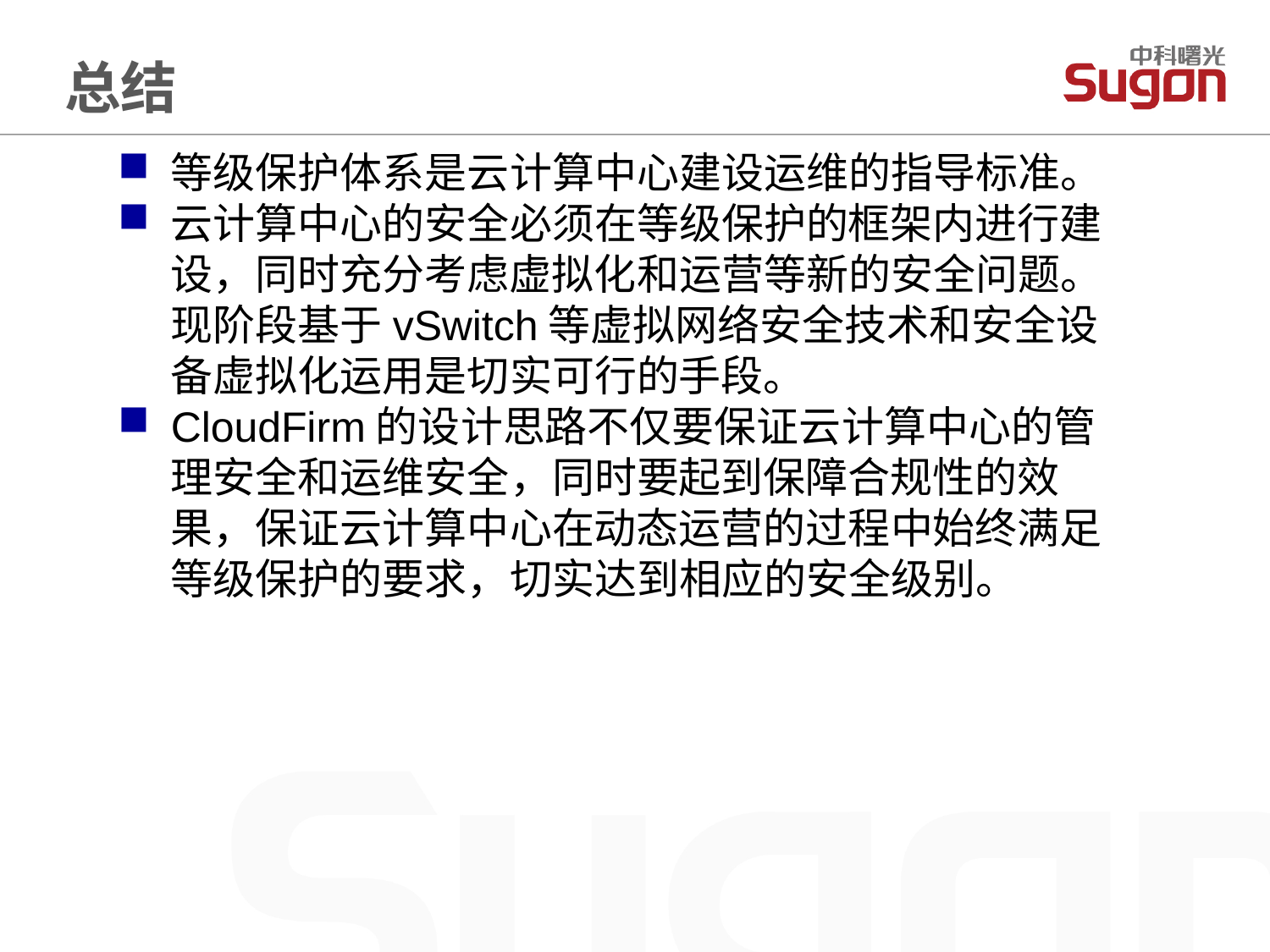

# 总结
等级保护体系是云计算中心建设运维的指导标准。
云计算中心的安全必须在等级保护的框架内进行建设，同时充分考虑虚拟化和运营等新的安全问题。现阶段基于vSwitch等虚拟网络安全技术和安全设备虚拟化运用是切实可行的手段。
CloudFirm的设计思路不仅要保证云计算中心的管理安全和运维安全，同时要起到保障合规性的效果，保证云计算中心在动态运营的过程中始终满足等级保护的要求，切实达到相应的安全级别。